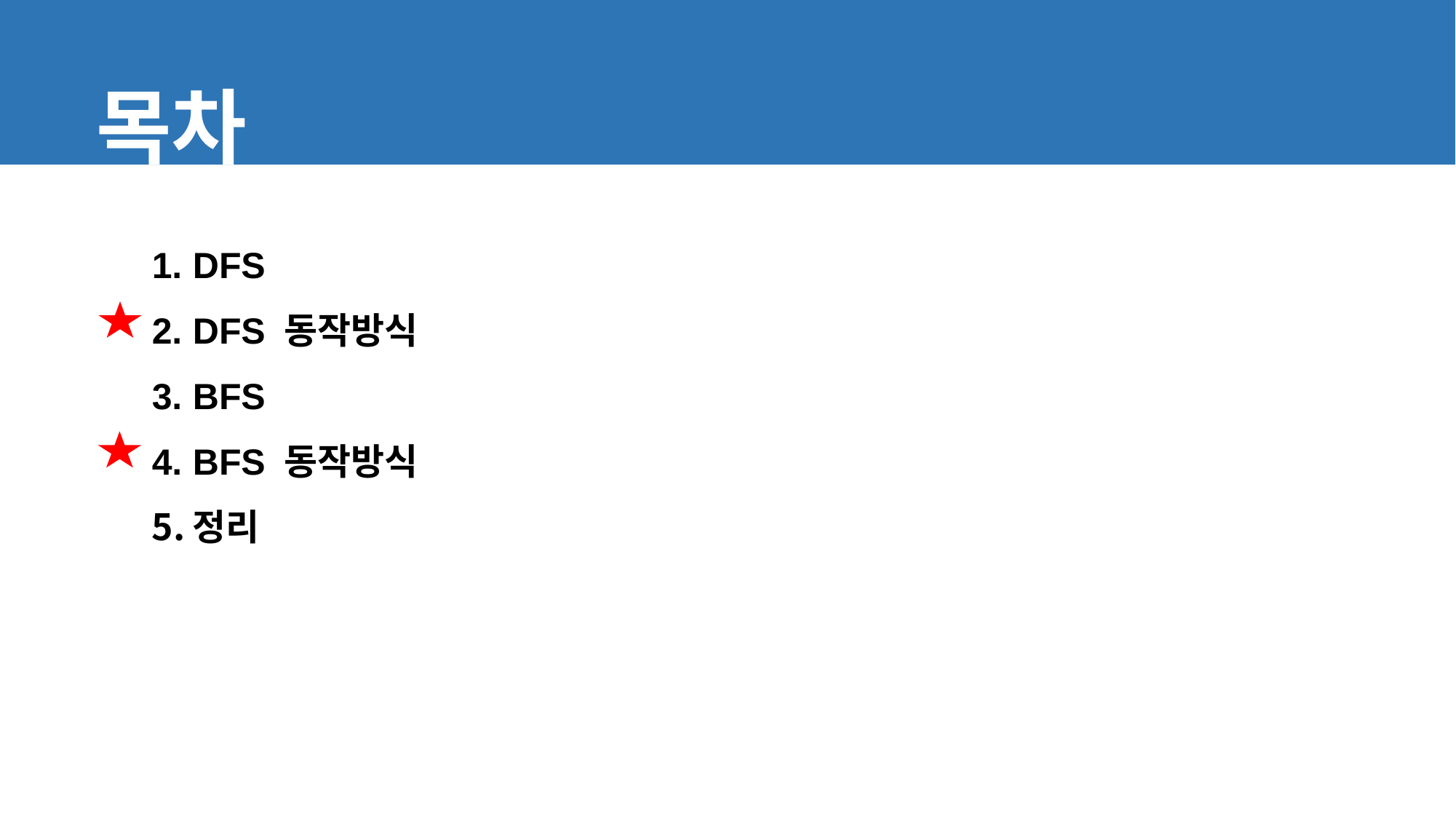

목차
DFS
DFS 동작방식
BFS
BFS 동작방식
정리